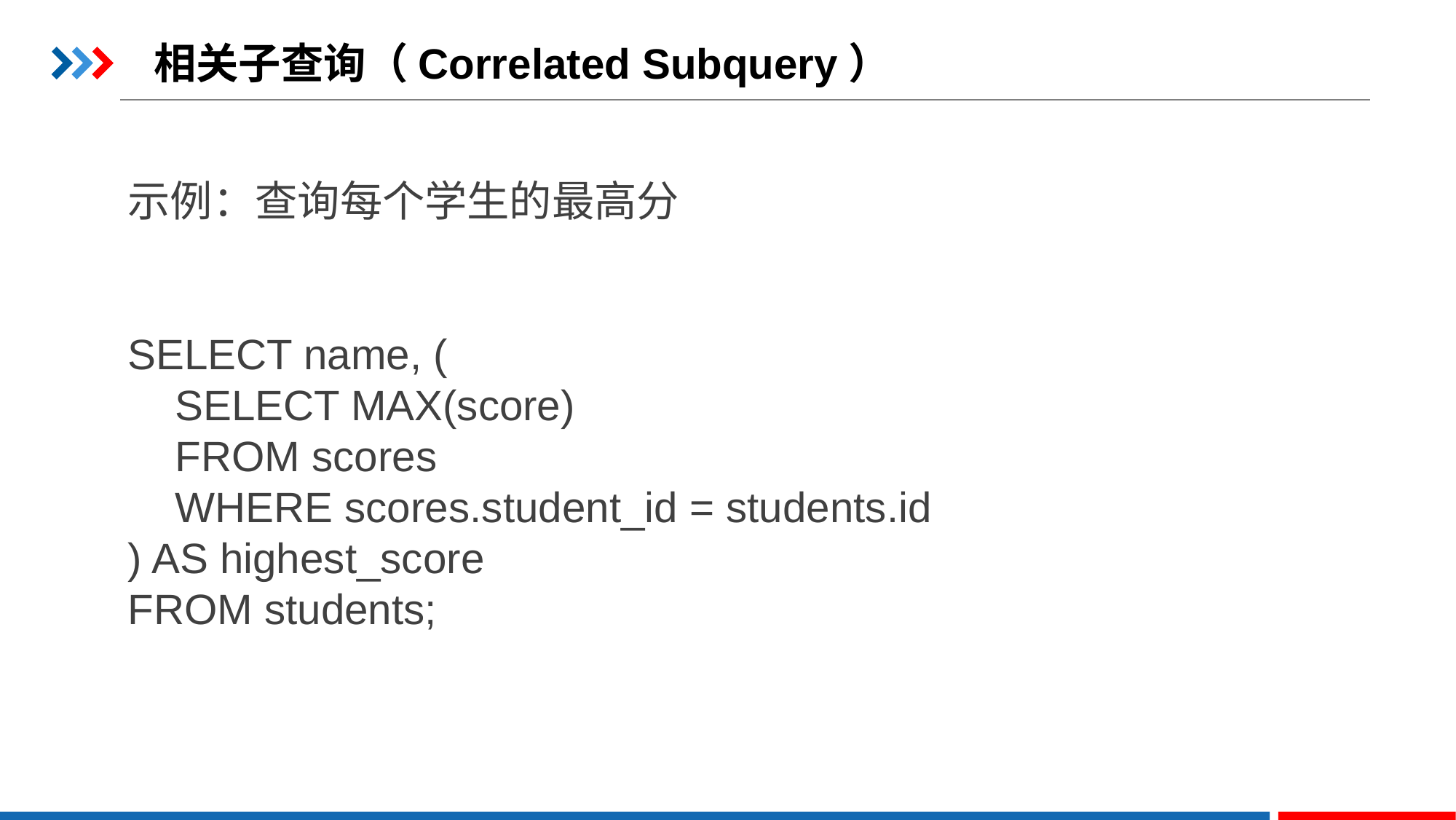

相关子查询（Correlated Subquery）
示例：查询每个学生的最高分

SELECT name, (
    SELECT MAX(score)
    FROM scores
    WHERE scores.student_id = students.id
) AS highest_score
FROM students;